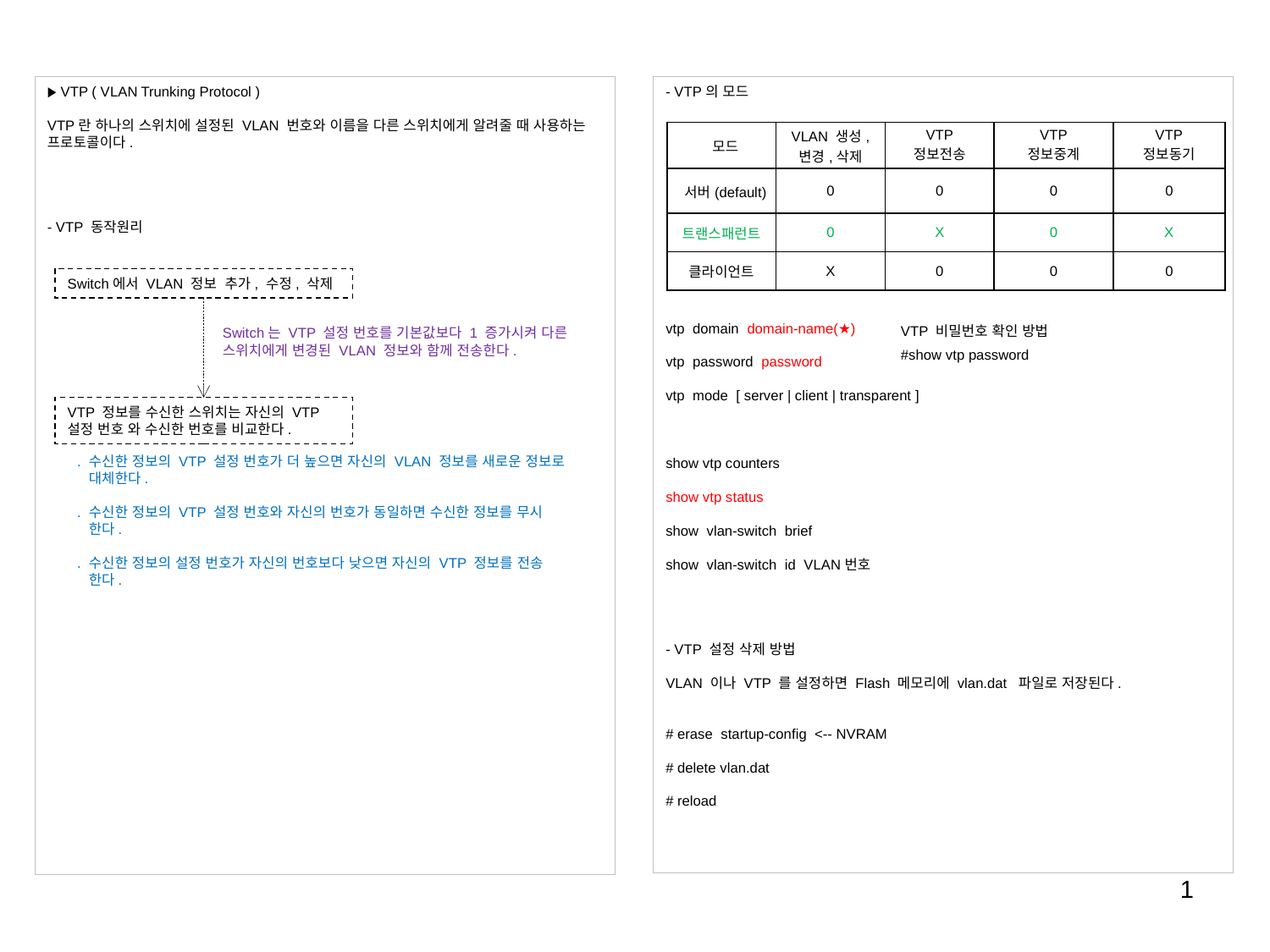

▶ VTP ( VLAN Trunking Protocol )

VTP란 하나의 스위치에 설정된 VLAN 번호와 이름을 다른 스위치에게 알려줄 때 사용하는 프로토콜이다.

- VTP 동작원리

- VTP의 모드

vtp  domain  domain-name(★)

vtp  password  password

vtp  mode  [ server | client | transparent ]

show vtp counters
show vtp status

show  vlan-switch  brief

show  vlan-switch  id  VLAN번호

- VTP 설정 삭제 방법

VLAN 이나 VTP 를 설정하면 Flash 메모리에 vlan.dat  파일로 저장된다.

# erase  startup-config  <-- NVRAM
# delete vlan.dat

# reload
| 모드 | VLAN 생성, 변경,삭제 | VTP 정보전송 | VTP 정보중계 | VTP 정보동기 |
| --- | --- | --- | --- | --- |
| 서버(default) | 0 | 0 | 0 | 0 |
| 트랜스패런트 | 0 | X | 0 | X |
| 클라이언트 | X | 0 | 0 | 0 |
Switch에서 VLAN 정보  추가, 수정, 삭제
VTP 비밀번호 확인 방법
#show vtp password
Switch는 VTP 설정 번호를 기본값보다 1 증가시켜 다른 스위치에게 변경된 VLAN 정보와 함께 전송한다.
VTP 정보를 수신한 스위치는 자신의 VTP 설정 번호 와 수신한 번호를 비교한다.
. 수신한 정보의 VTP 설정 번호가 더 높으면 자신의 VLAN 정보를 새로운 정보로
  대체한다.

. 수신한 정보의 VTP 설정 번호와 자신의 번호가 동일하면 수신한 정보를 무시
  한다.

. 수신한 정보의 설정 번호가 자신의 번호보다 낮으면 자신의 VTP 정보를 전송
  한다.
1